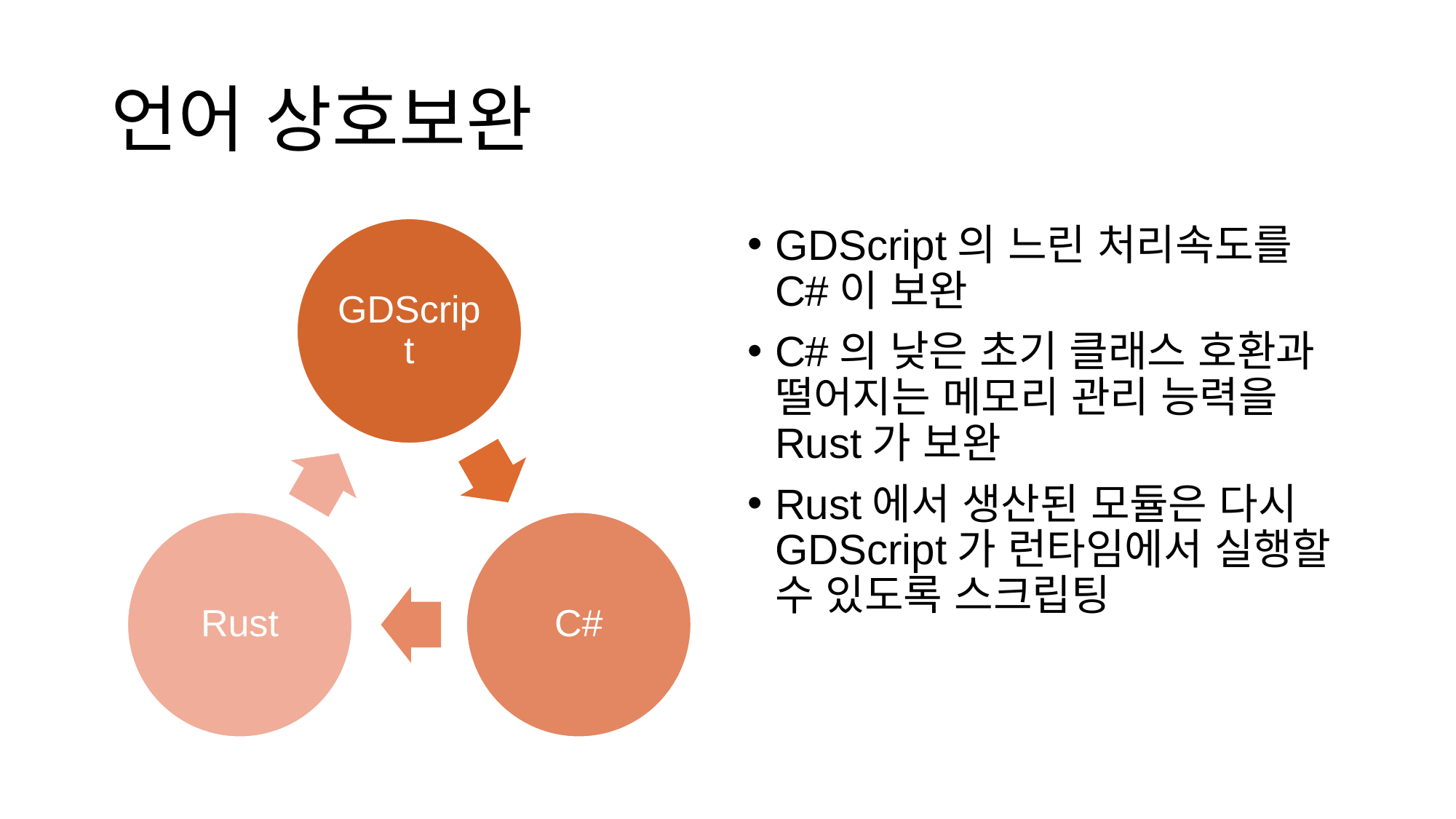

# 언어 상호보완
GDScript

C#

Rust

GDScript의 느린 처리속도를 C#이 보완
C#의 낮은 초기 클래스 호환과 떨어지는 메모리 관리 능력을 Rust가 보완
Rust에서 생산된 모듈은 다시 GDScript가 런타임에서 실행할 수 있도록 스크립팅